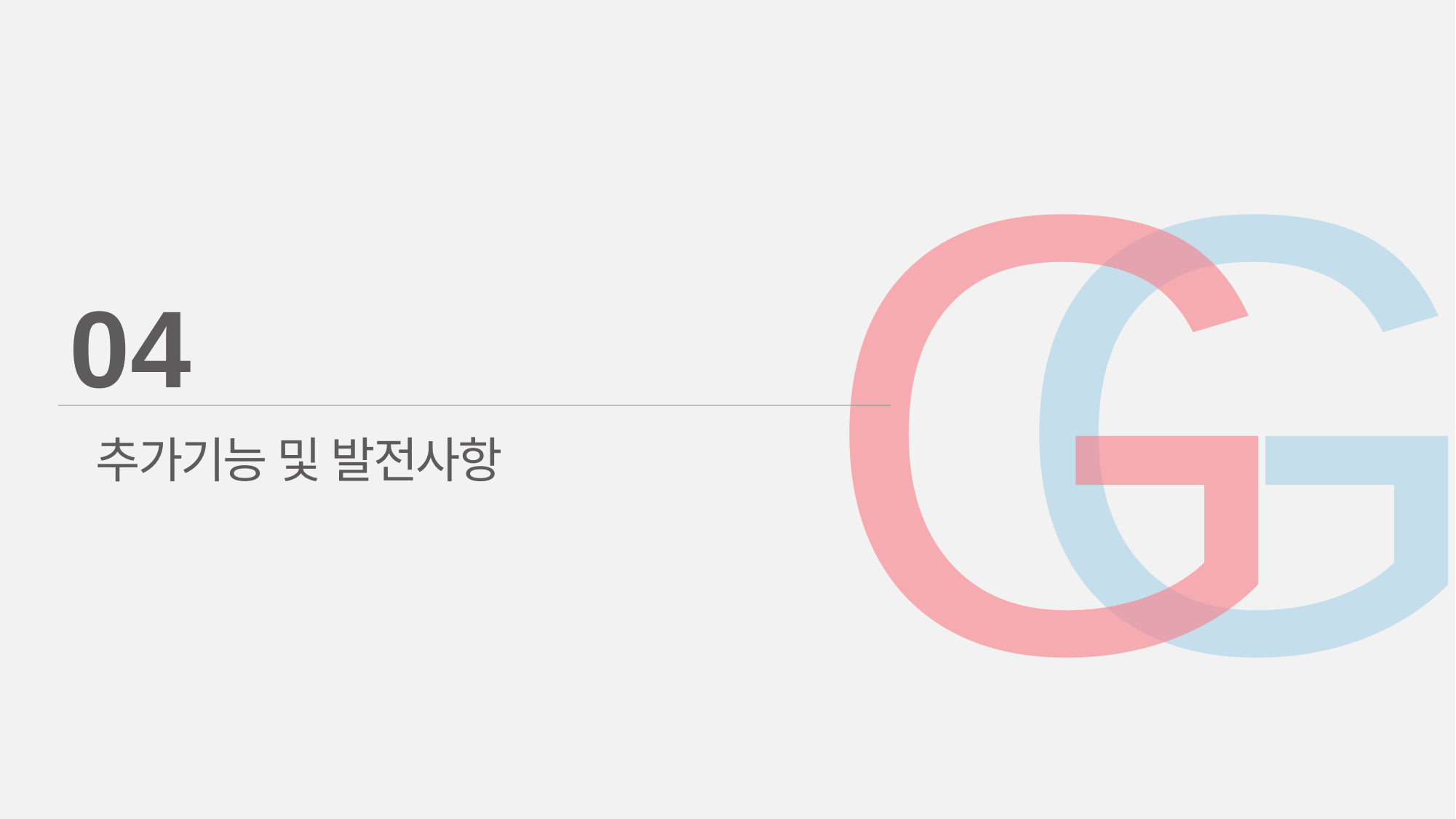

G
G
04
추가기능 및 발전사항
Copyrightⓒ. Saebyeol Yu. All Rights Reserved.